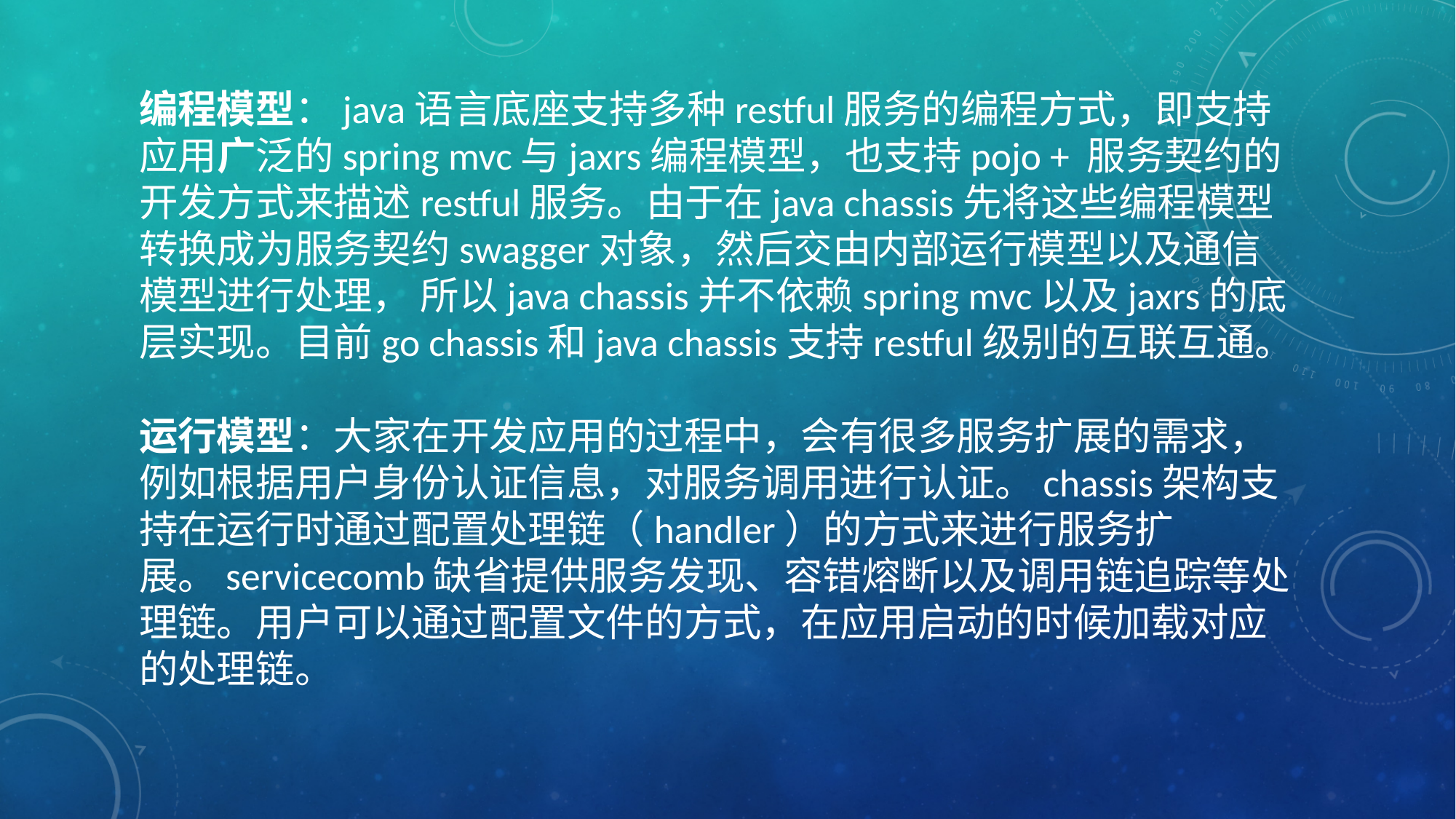

# 编程模型：java语言底座支持多种restful服务的编程方式，即支持应用广泛的spring mvc与jaxrs编程模型，也支持pojo + 服务契约的开发方式来描述restful服务。由于在java chassis先将这些编程模型转换成为服务契约swagger对象，然后交由内部运行模型以及通信模型进行处理， 所以java chassis并不依赖spring mvc以及jaxrs的底层实现。目前go chassis和java chassis支持restful级别的互联互通。 运行模型：大家在开发应用的过程中，会有很多服务扩展的需求，例如根据用户身份认证信息，对服务调用进行认证。chassis架构支持在运行时通过配置处理链（handler）的方式来进行服务扩展。servicecomb缺省提供服务发现、容错熔断以及调用链追踪等处理链。用户可以通过配置文件的方式，在应用启动的时候加载对应的处理链。